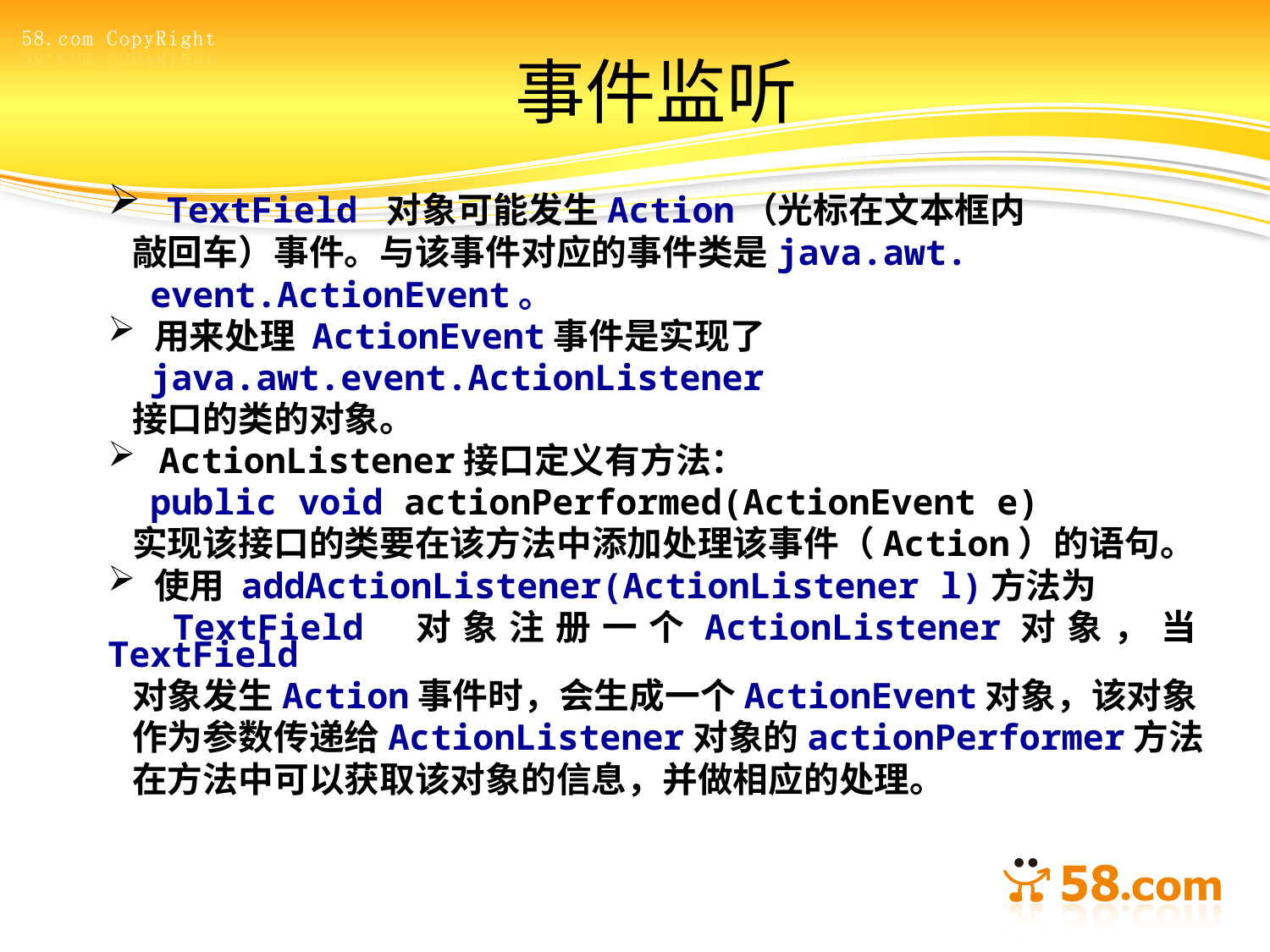

# 事件监听
 TextField 对象可能发生Action（光标在文本框内
  敲回车）事件。与该事件对应的事件类是java.awt.
  event.ActionEvent。
 用来处理 ActionEvent事件是实现了
  java.awt.event.ActionListener
  接口的类的对象。
 ActionListener接口定义有方法：
  public void actionPerformed(ActionEvent e)
  实现该接口的类要在该方法中添加处理该事件（Action）的语句。
 使用 addActionListener(ActionListener l)方法为
  TextField 对象注册一个ActionListener对象，当TextField
  对象发生Action事件时，会生成一个ActionEvent对象，该对象
  作为参数传递给ActionListener对象的actionPerformer方法
  在方法中可以获取该对象的信息，并做相应的处理。